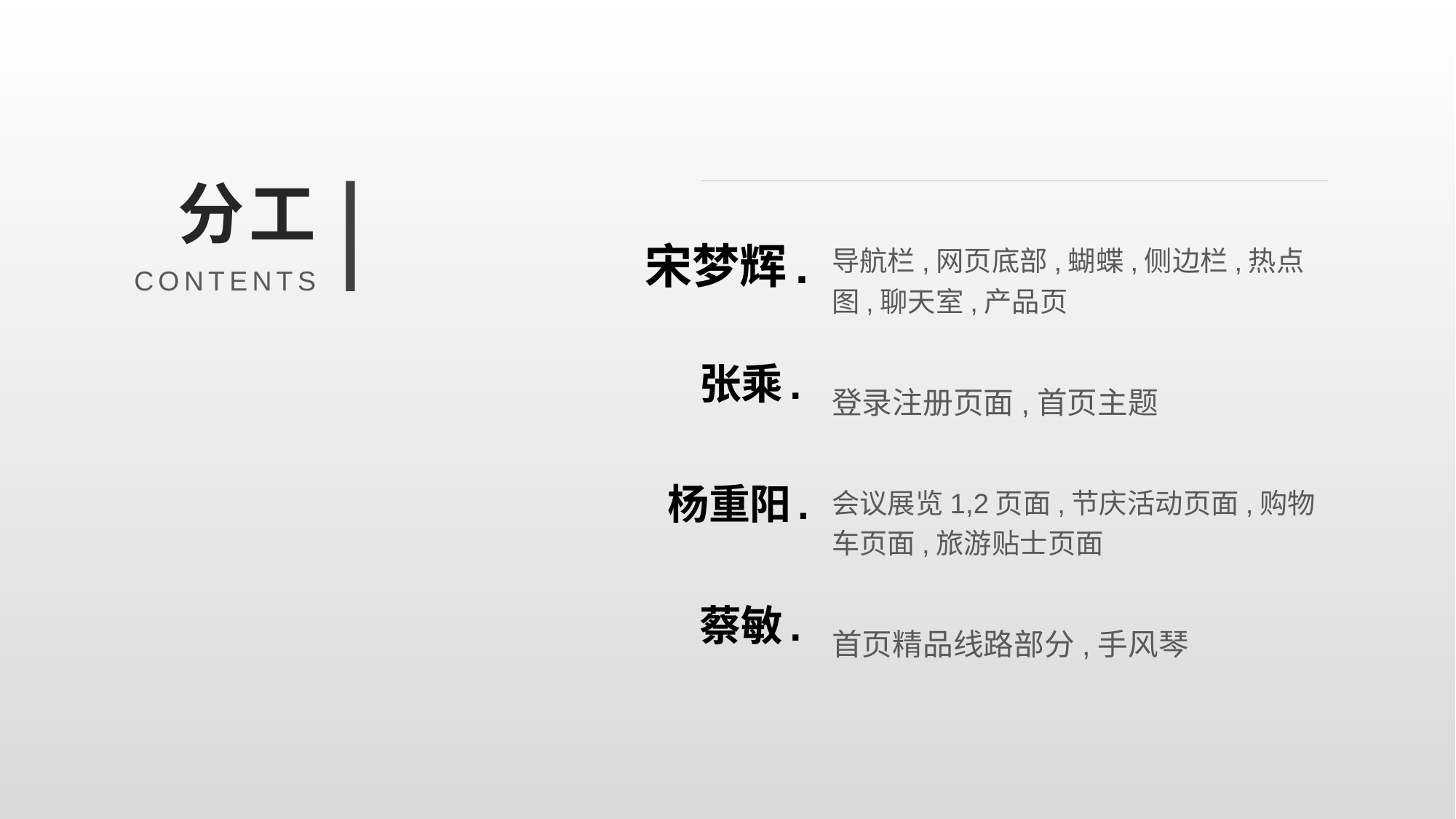

分工

宋梦辉.
导航栏,网页底部,蝴蝶,侧边栏,热点图,聊天室,产品页
CONTENTS
张乘.
登录注册页面,首页主题
杨重阳.
会议展览1,2页面,节庆活动页面,购物车页面,旅游贴士页面
蔡敏.
首页精品线路部分,手风琴